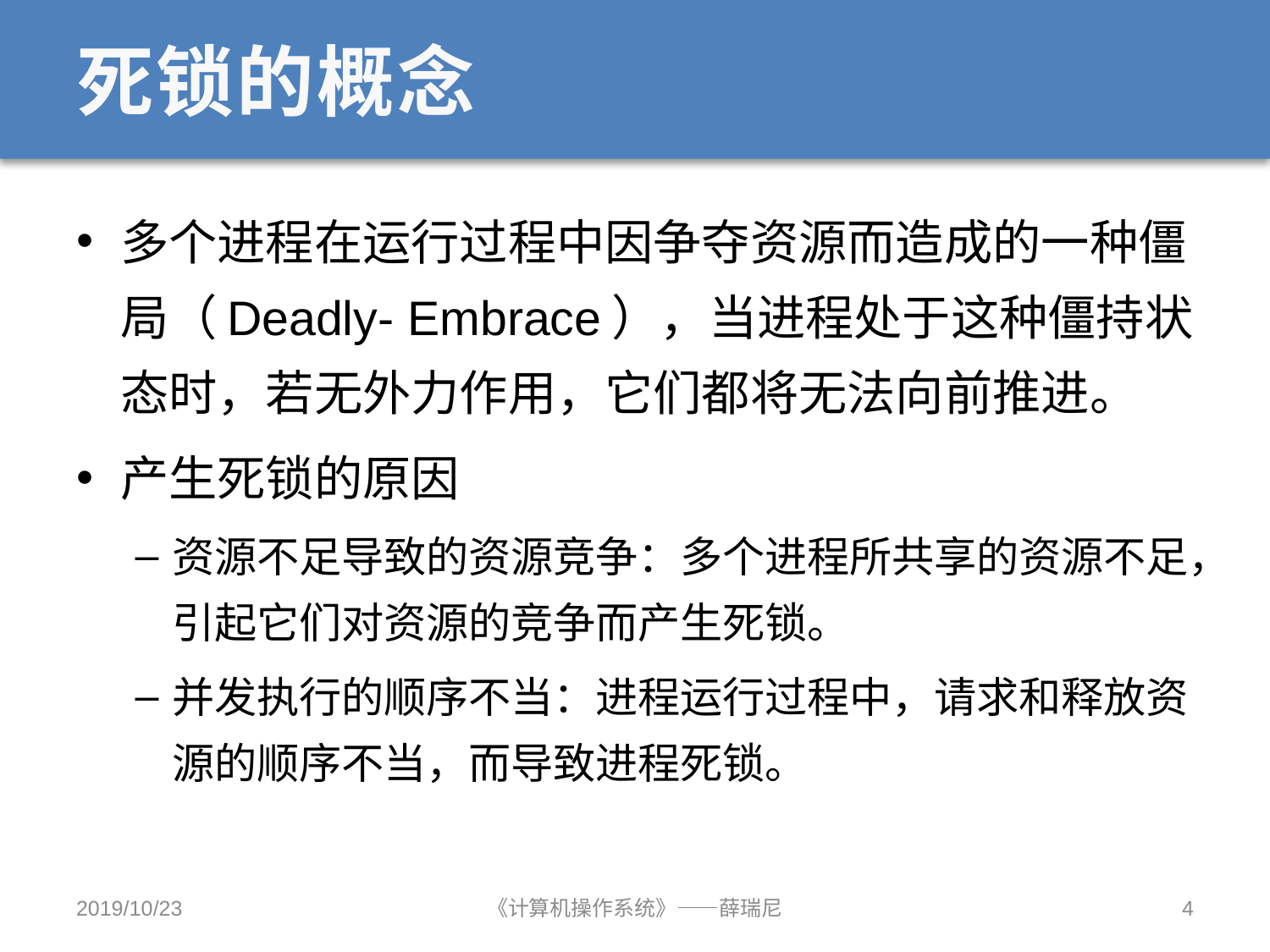

# 死锁的概念
多个进程在运行过程中因争夺资源而造成的一种僵局（Deadly- Embrace），当进程处于这种僵持状态时，若无外力作用，它们都将无法向前推进。
产生死锁的原因
资源不足导致的资源竞争：多个进程所共享的资源不足，引起它们对资源的竞争而产生死锁。
并发执行的顺序不当：进程运行过程中，请求和释放资源的顺序不当，而导致进程死锁。

2019/10/23
《计算机操作系统》——薛瑞尼
4